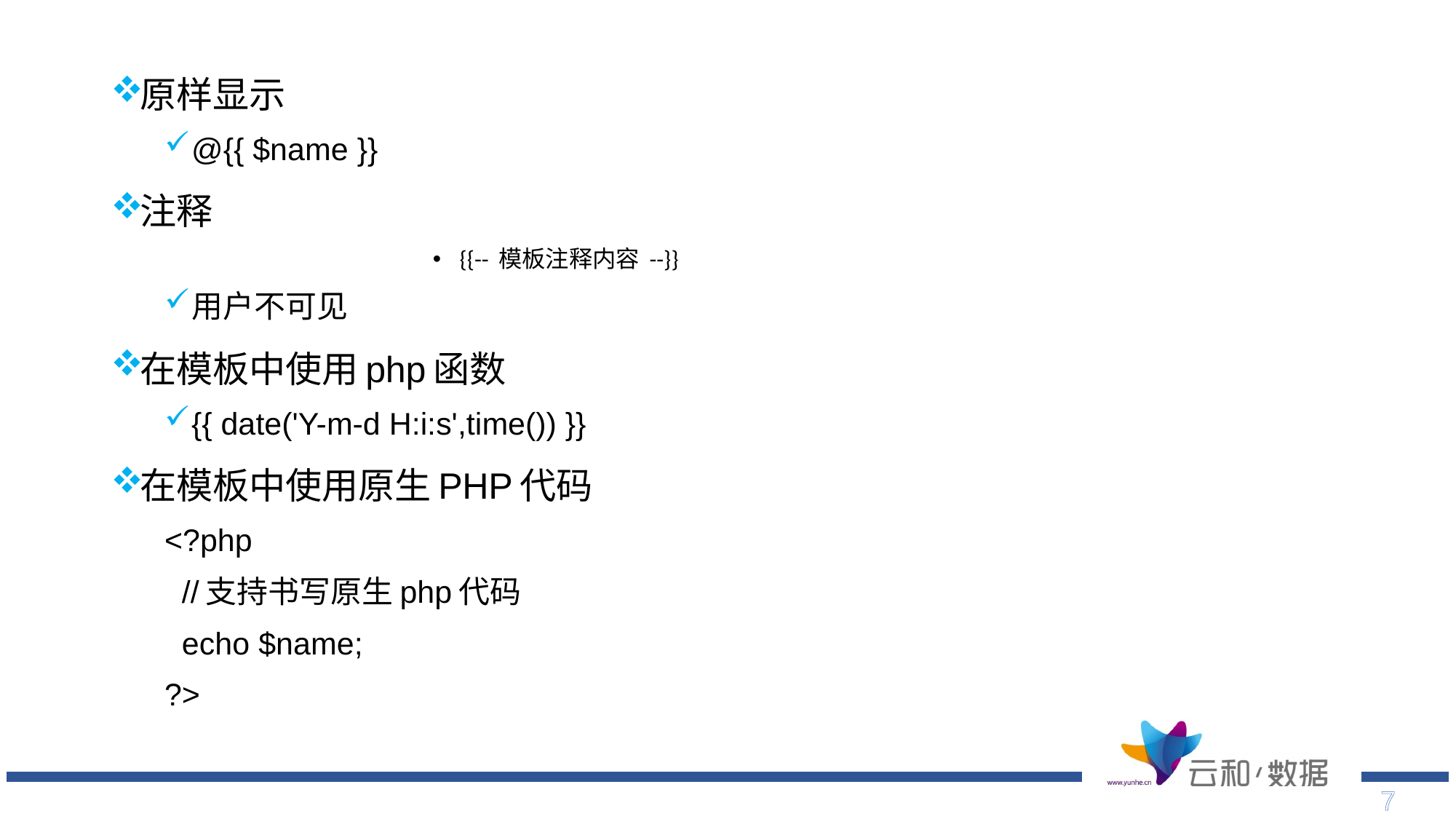

原样显示
@{{ $name }}
注释
{{-- 模板注释内容 --}}
用户不可见
在模板中使用php函数
{{ date('Y-m-d H:i:s',time()) }}
在模板中使用原生PHP代码
<?php
  //支持书写原生php代码
  echo $name;
?>